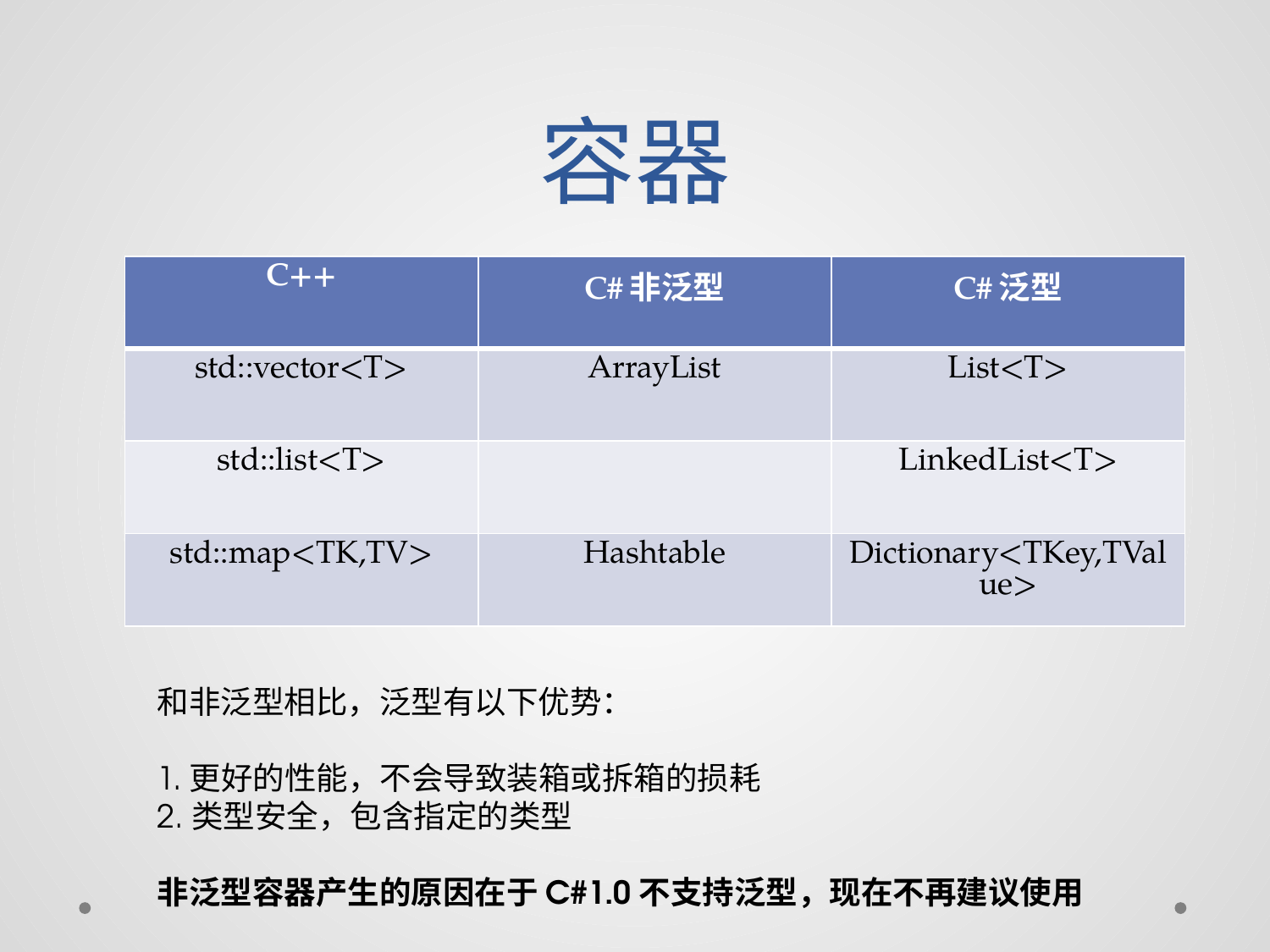

# 容器
| C++ | C#非泛型 | C#泛型 |
| --- | --- | --- |
| std::vector<T> | ArrayList | List<T> |
| std::list<T> |  | LinkedList<T> |
| std::map<TK,TV> | Hashtable | Dictionary<TKey,TValue> |
和非泛型相比，泛型有以下优势：
1.更好的性能，不会导致装箱或拆箱的损耗
2.类型安全，包含指定的类型

非泛型容器产生的原因在于C#1.0不支持泛型，现在不再建议使用